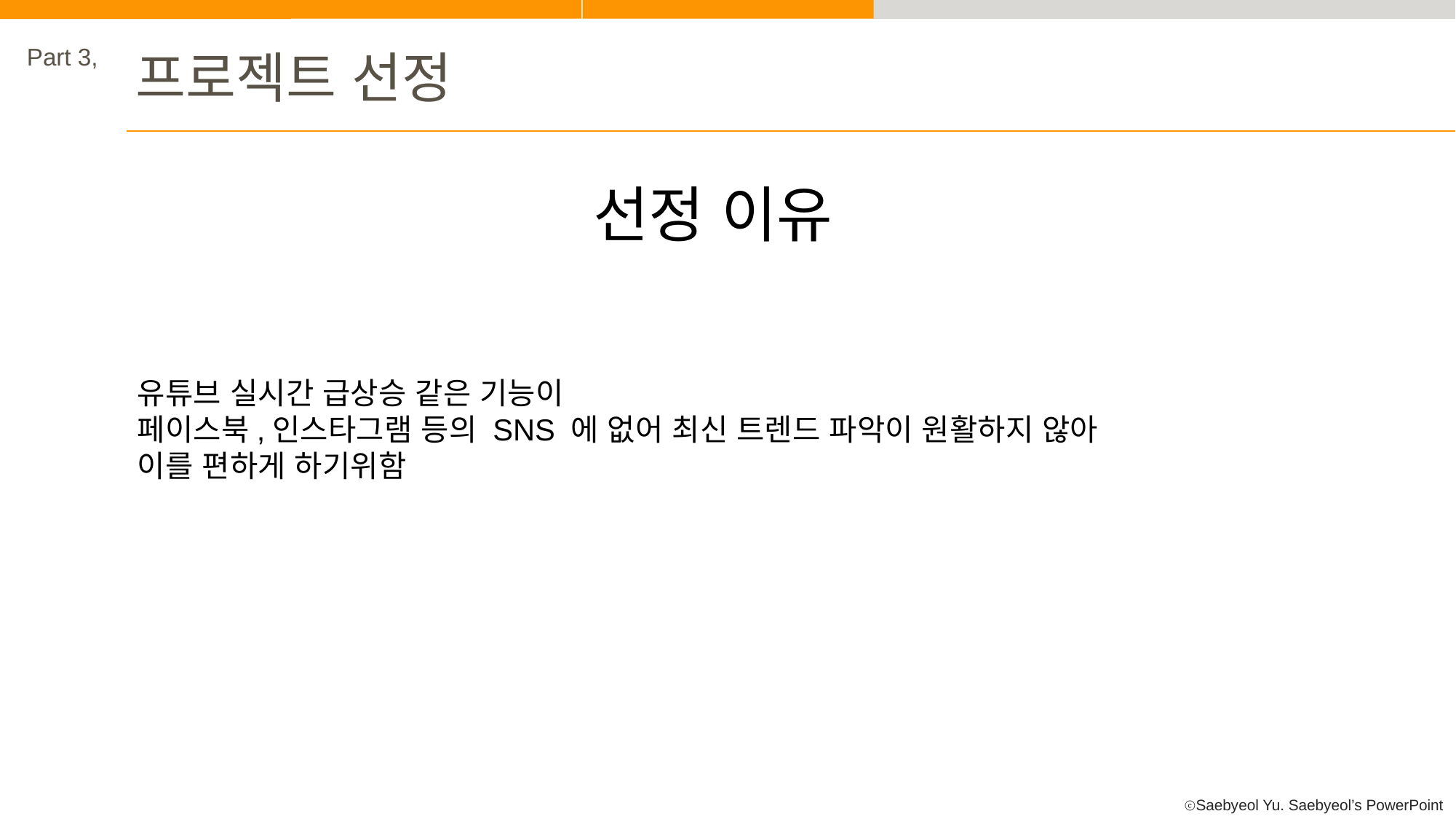

Part 3,
프로젝트 선정
선정 이유
유튜브 실시간 급상승 같은 기능이
페이스북,인스타그램 등의 SNS 에 없어 최신 트렌드 파악이 원활하지 않아
이를 편하게 하기위함